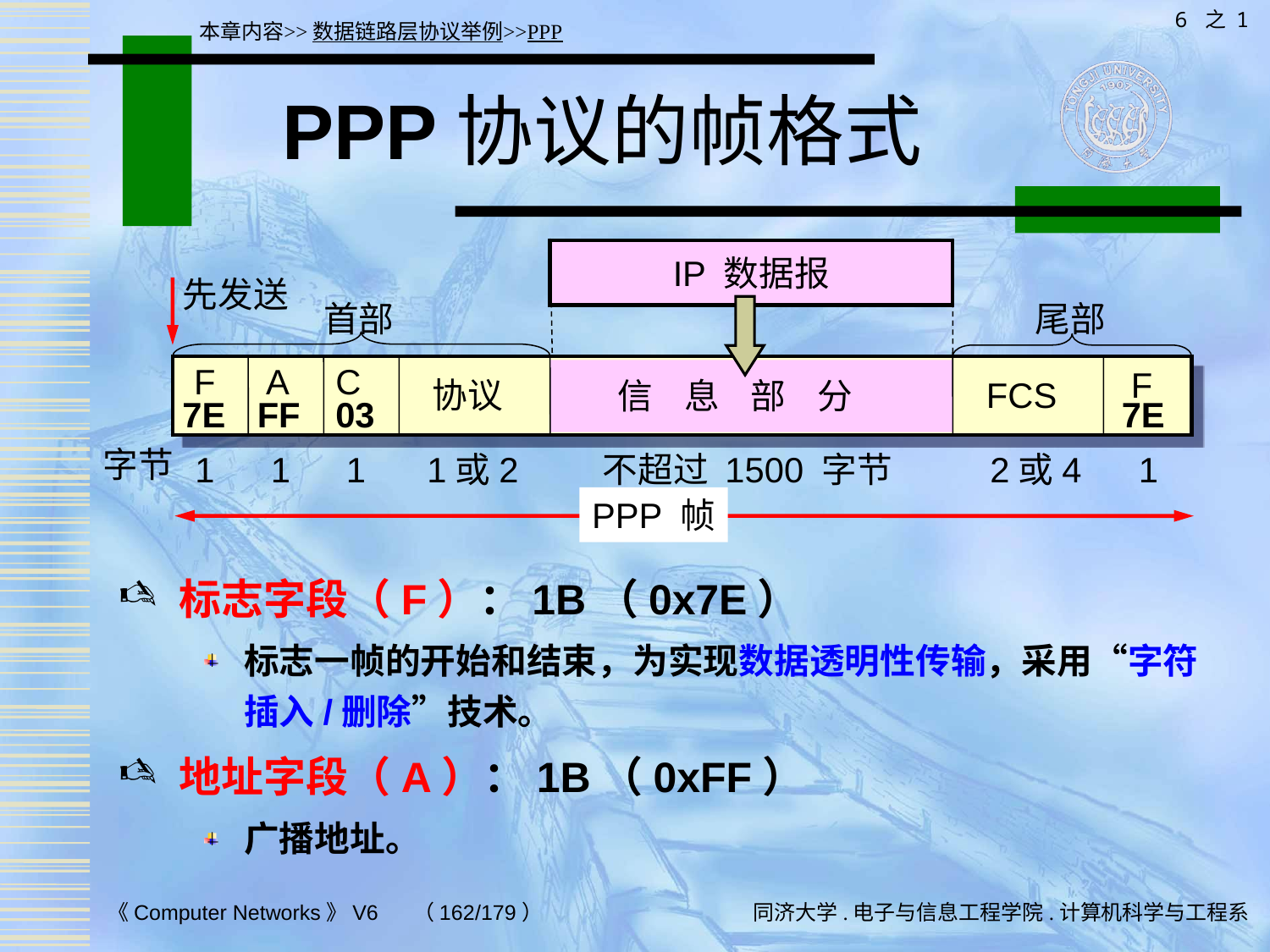

6 之 1
本章内容>>数据链路层协议举例>>PPP
# PPP协议的帧格式

IP 数据报
先发送

首部
尾部

A
F
C
F

FCS
协议
信    息    部    分
7E
FF
03
7E
字节
1
1
1
1或2
不超过 1500 字节
2或4
1
PPP 帧

标志字段（F）：1B（0x7E）
标志一帧的开始和结束，为实现数据透明性传输，采用“字符插入/删除”技术。
地址字段（A）：1B（0xFF）
广播地址。